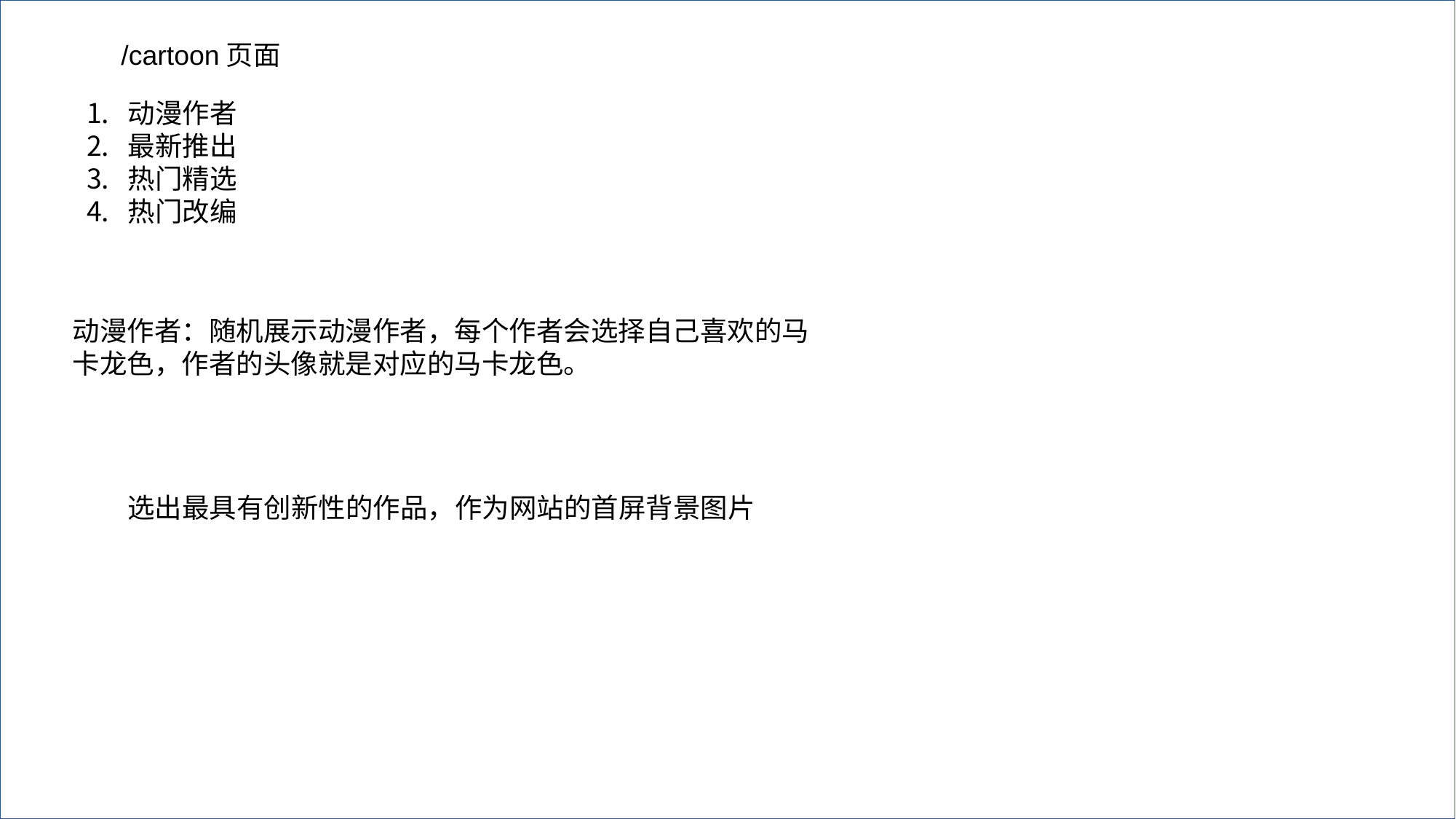

/cartoon页面
动漫作者
最新推出
热门精选
热门改编
动漫作者：随机展示动漫作者，每个作者会选择自己喜欢的马卡龙色，作者的头像就是对应的马卡龙色。
选出最具有创新性的作品，作为网站的首屏背景图片